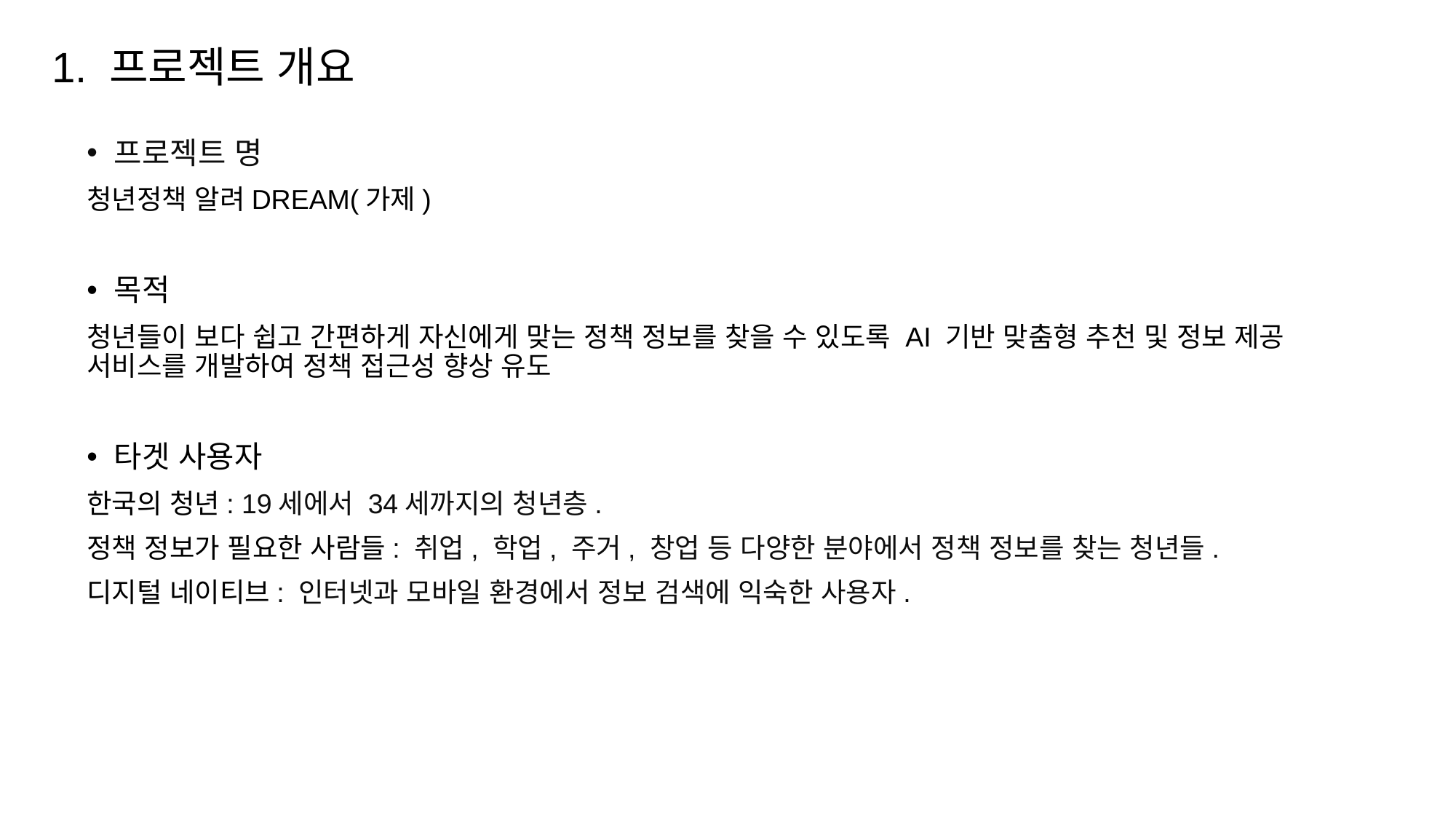

# 1. 프로젝트 개요
프로젝트 명
청년정책 알려DREAM(가제)

목적
청년들이 보다 쉽고 간편하게 자신에게 맞는 정책 정보를 찾을 수 있도록 AI 기반 맞춤형 추천 및 정보 제공 서비스를 개발하여 정책 접근성 향상 유도

타겟 사용자
한국의 청년: 19세에서 34세까지의 청년층.
정책 정보가 필요한 사람들: 취업, 학업, 주거, 창업 등 다양한 분야에서 정책 정보를 찾는 청년들.
디지털 네이티브: 인터넷과 모바일 환경에서 정보 검색에 익숙한 사용자.